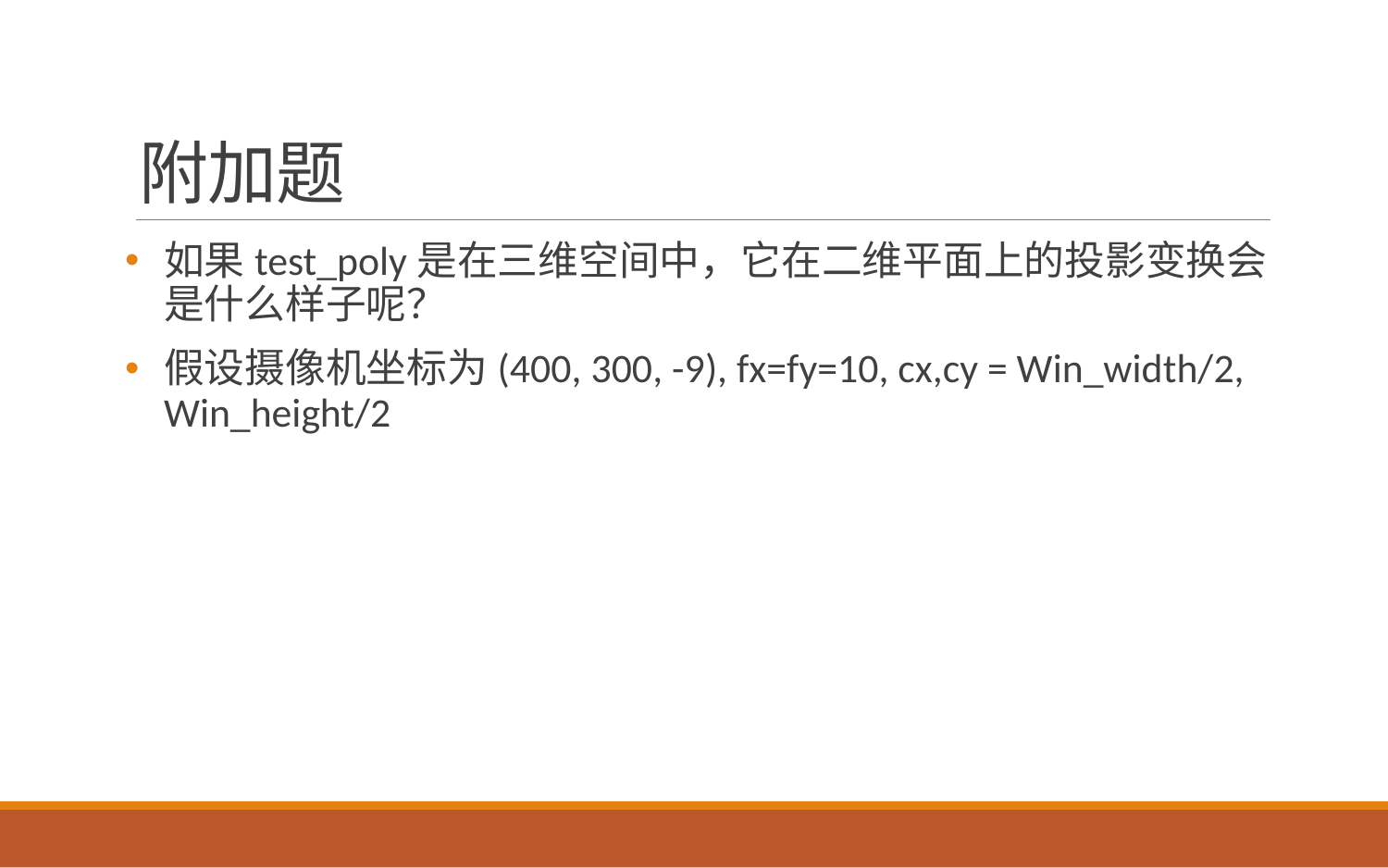

# 附加题
如果test_poly是在三维空间中，它在二维平面上的投影变换会是什么样子呢？
假设摄像机坐标为(400, 300, -9), fx=fy=10, cx,cy = Win_width/2, Win_height/2